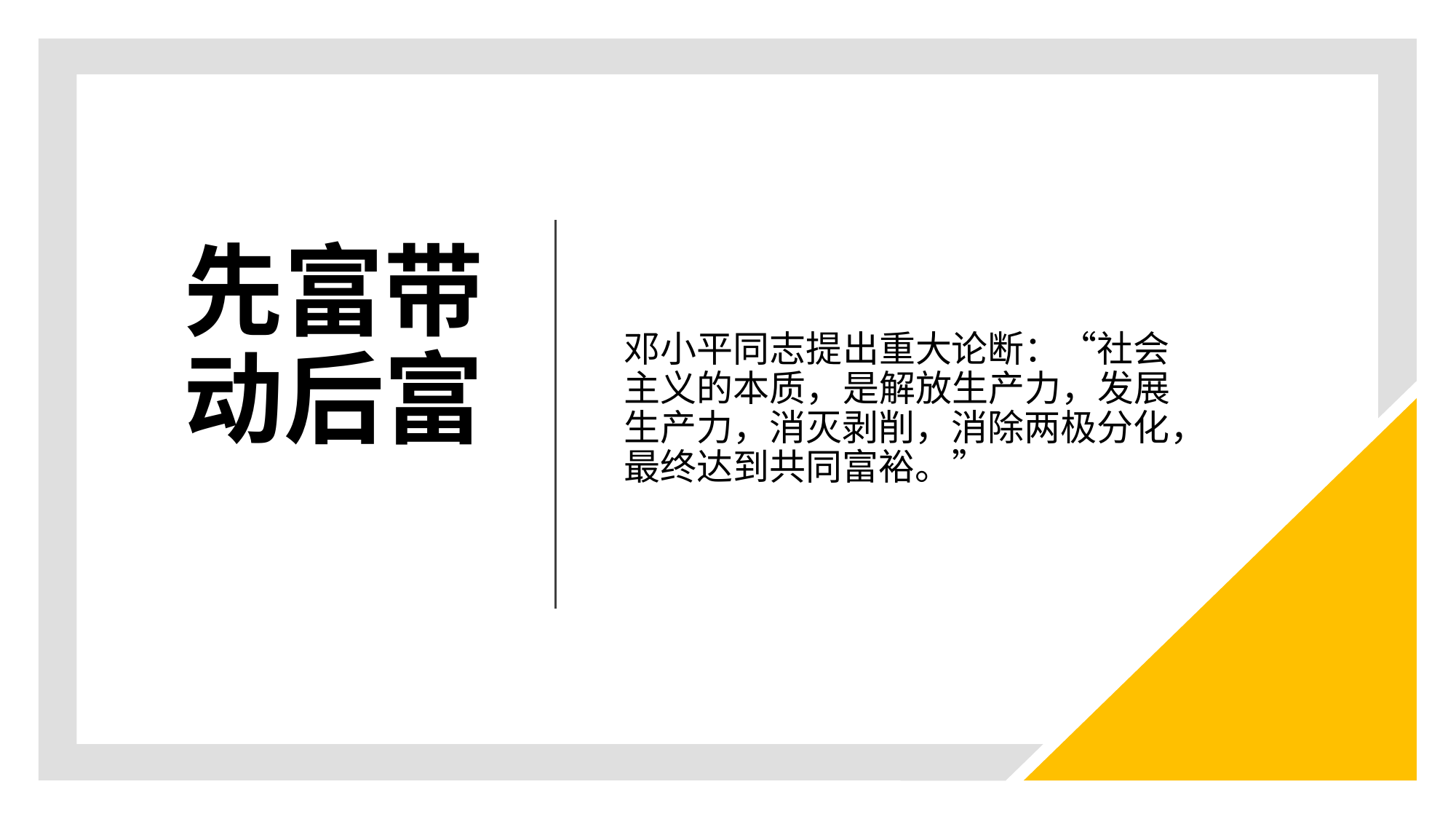

# 先富带动后富
邓小平同志提出重大论断：“社会主义的本质，是解放生产力，发展生产力，消灭剥削，消除两极分化，最终达到共同富裕。”